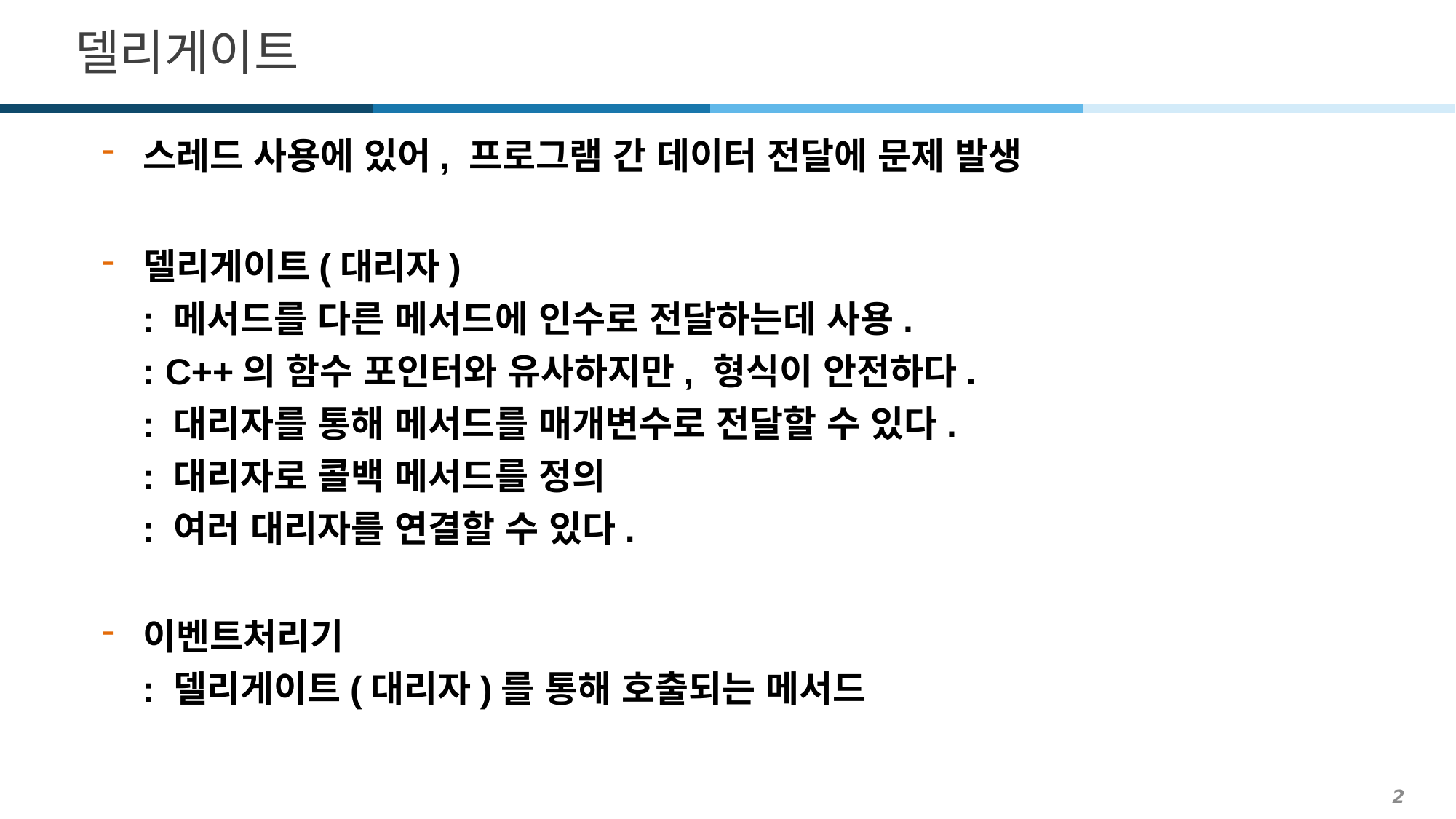

# 델리게이트
스레드 사용에 있어, 프로그램 간 데이터 전달에 문제 발생

델리게이트(대리자)
: 메서드를 다른 메서드에 인수로 전달하는데 사용.
: C++의 함수 포인터와 유사하지만, 형식이 안전하다.
: 대리자를 통해 메서드를 매개변수로 전달할 수 있다.
: 대리자로 콜백 메서드를 정의
: 여러 대리자를 연결할 수 있다.
이벤트처리기
: 델리게이트(대리자)를 통해 호출되는 메서드